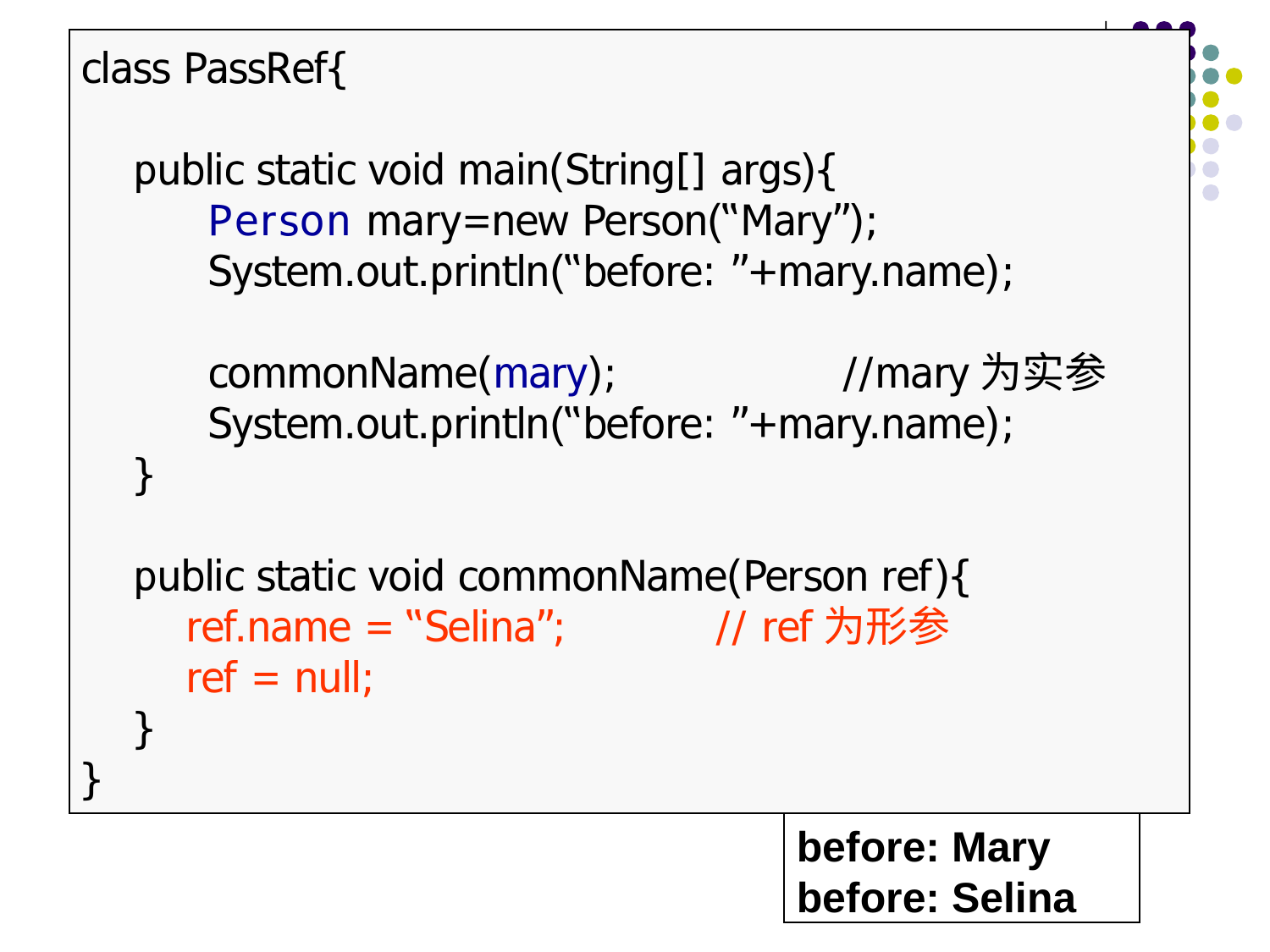

#

class PassRef{

    public static void main(String[] args){
 	Person mary=new Person(“Mary”);
        	System.out.println(“before: ”+mary.name);

        	commonName(mary);		//mary为实参
        	System.out.println(“before: ”+mary.name);
    }

    public static void commonName(Person ref){
        ref.name = “Selina”;		// ref为形参
        ref = null;
    }
}

before: Mary
before: Selina